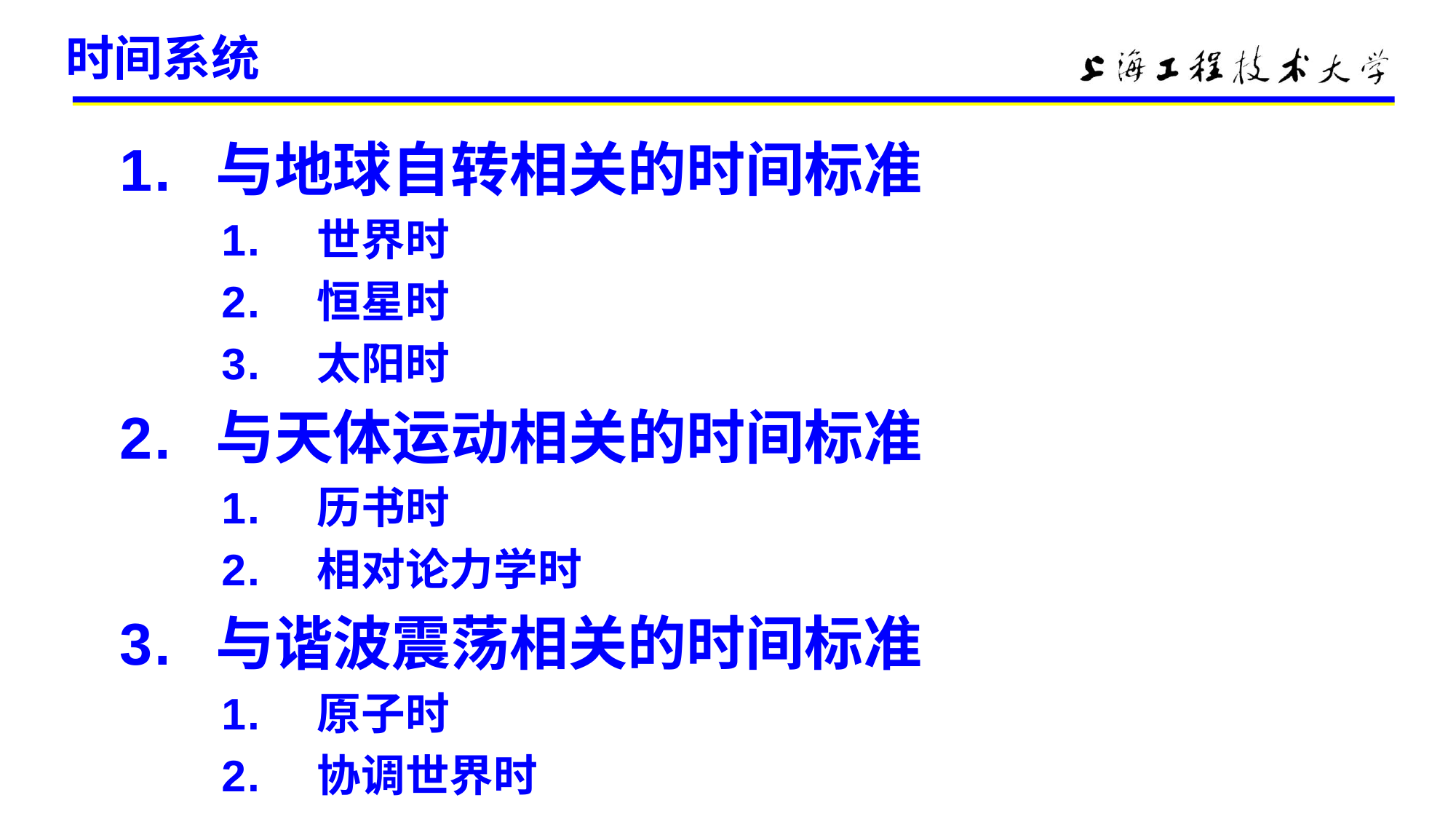

时间系统
与地球自转相关的时间标准
世界时
恒星时
太阳时
与天体运动相关的时间标准
历书时
相对论力学时
与谐波震荡相关的时间标准
原子时
协调世界时